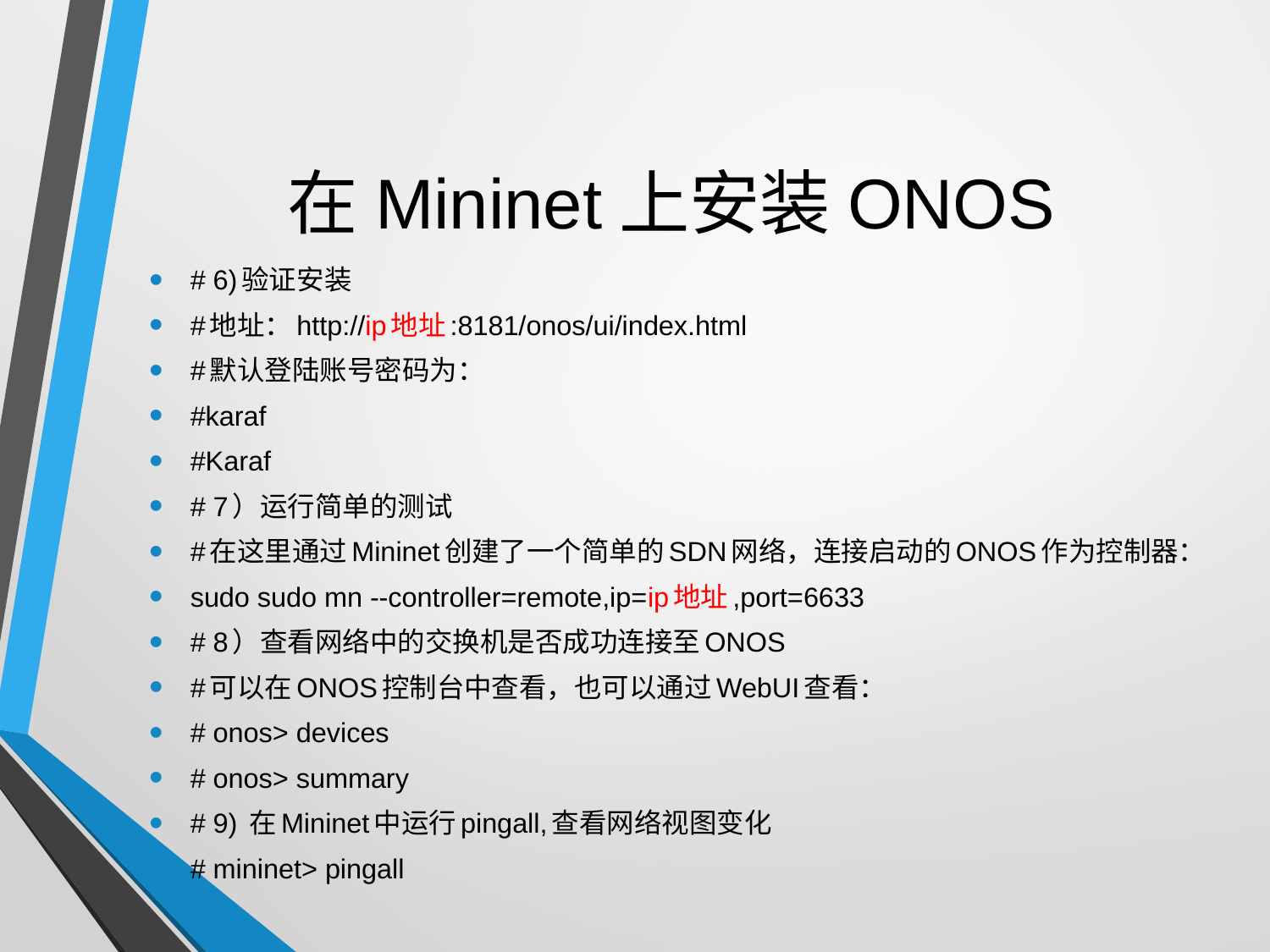

# 在Mininet上安装ONOS
# 6)验证安装
#地址：http://ip地址:8181/onos/ui/index.html
#默认登陆账号密码为：
#karaf
#Karaf
# 7）运行简单的测试
#在这里通过Mininet创建了一个简单的SDN网络，连接启动的ONOS作为控制器：
sudo sudo mn --controller=remote,ip=ip地址,port=6633
# 8）查看网络中的交换机是否成功连接至ONOS
#可以在ONOS控制台中查看，也可以通过WebUI查看：
# onos> devices
# onos> summary
# 9) 在Mininet中运行pingall,查看网络视图变化
# mininet> pingall